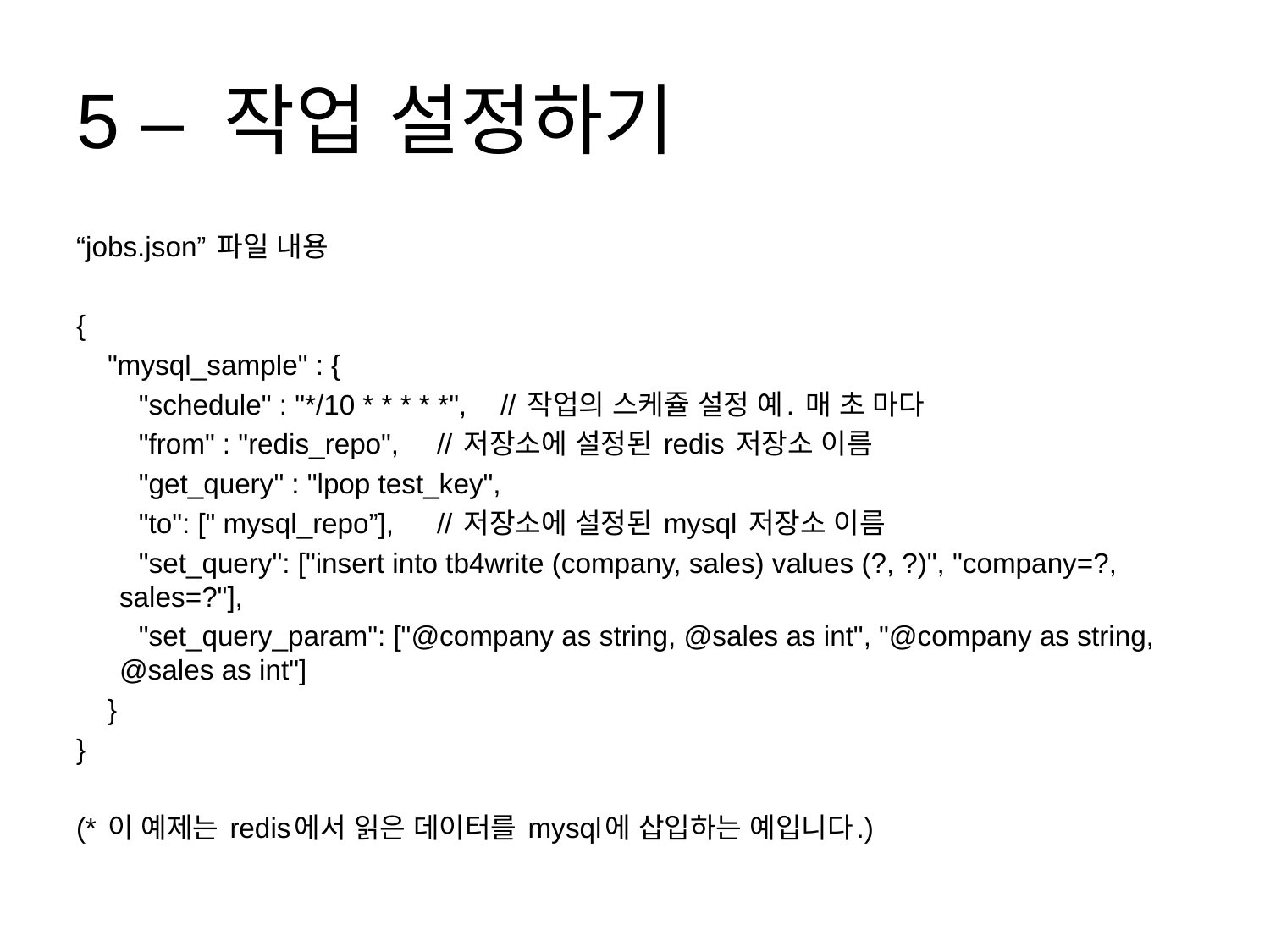

# 5 – 작업 설정하기
“jobs.json” 파일 내용

{
    "mysql_sample" : {
        "schedule" : "*/10 * * * * *",	// 작업의 스케쥴 설정 예. 매 초 마다
        "from" : "redis_repo",	// 저장소에 설정된 redis 저장소 이름
        "get_query" : "lpop test_key",
        "to": [" mysql_repo”], 	// 저장소에 설정된 mysql 저장소 이름
        "set_query": ["insert into tb4write (company, sales) values (?, ?)", "company=?, sales=?"],
        "set_query_param": ["@company as string, @sales as int", "@company as string, @sales as int"]
    }
}

(* 이 예제는 redis에서 읽은 데이터를 mysql에 삽입하는 예입니다.)